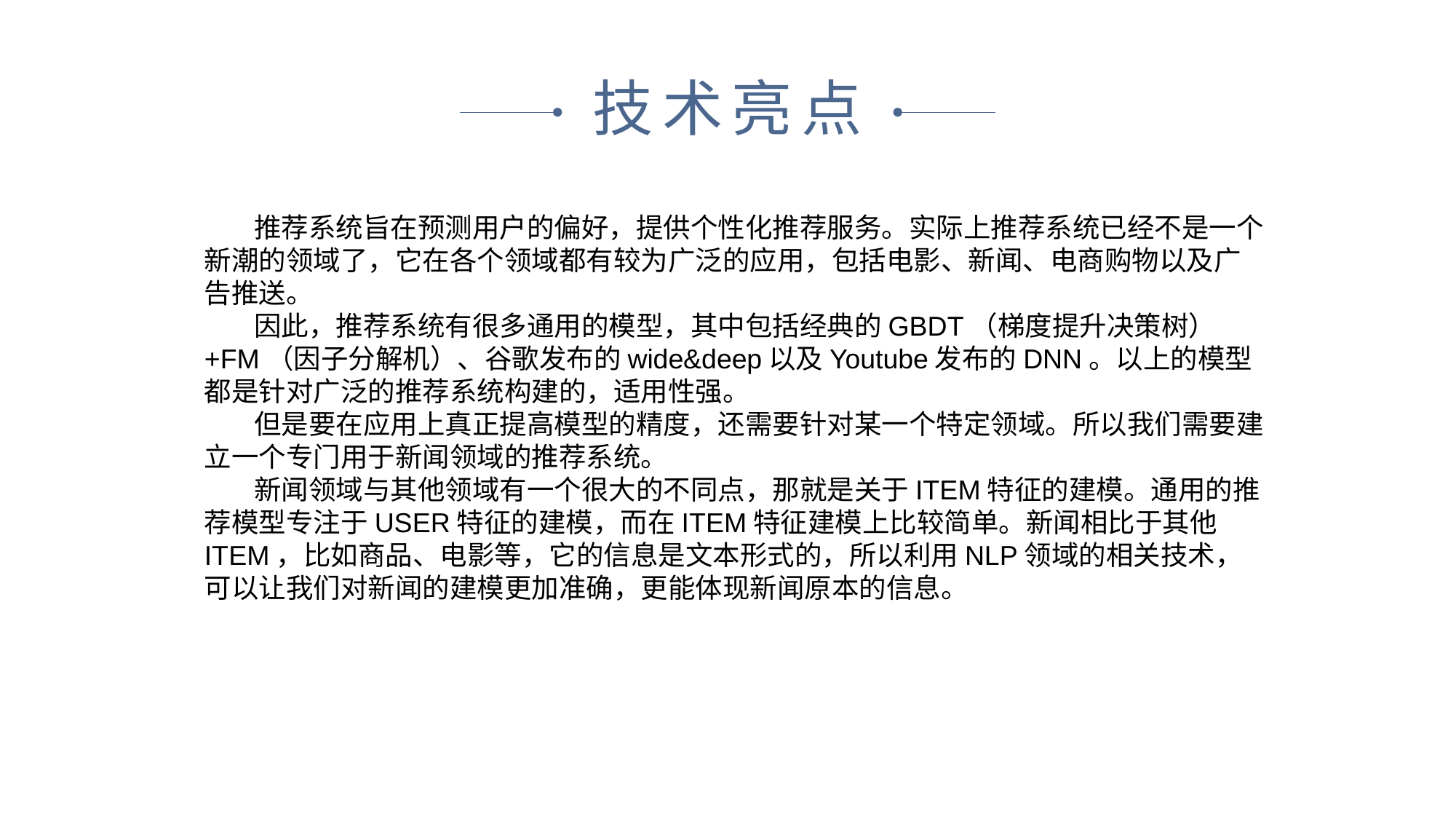

技术亮点
       推荐系统旨在预测用户的偏好，提供个性化推荐服务。实际上推荐系统已经不是一个新潮的领域了，它在各个领域都有较为广泛的应用，包括电影、新闻、电商购物以及广告推送。
       因此，推荐系统有很多通用的模型，其中包括经典的GBDT（梯度提升决策树）+FM（因子分解机）、谷歌发布的wide&deep以及Youtube发布的DNN。以上的模型都是针对广泛的推荐系统构建的，适用性强。
       但是要在应用上真正提高模型的精度，还需要针对某一个特定领域。所以我们需要建立一个专门用于新闻领域的推荐系统。
       新闻领域与其他领域有一个很大的不同点，那就是关于ITEM特征的建模。通用的推荐模型专注于USER特征的建模，而在ITEM特征建模上比较简单。新闻相比于其他ITEM，比如商品、电影等，它的信息是文本形式的，所以利用NLP领域的相关技术，可以让我们对新闻的建模更加准确，更能体现新闻原本的信息。